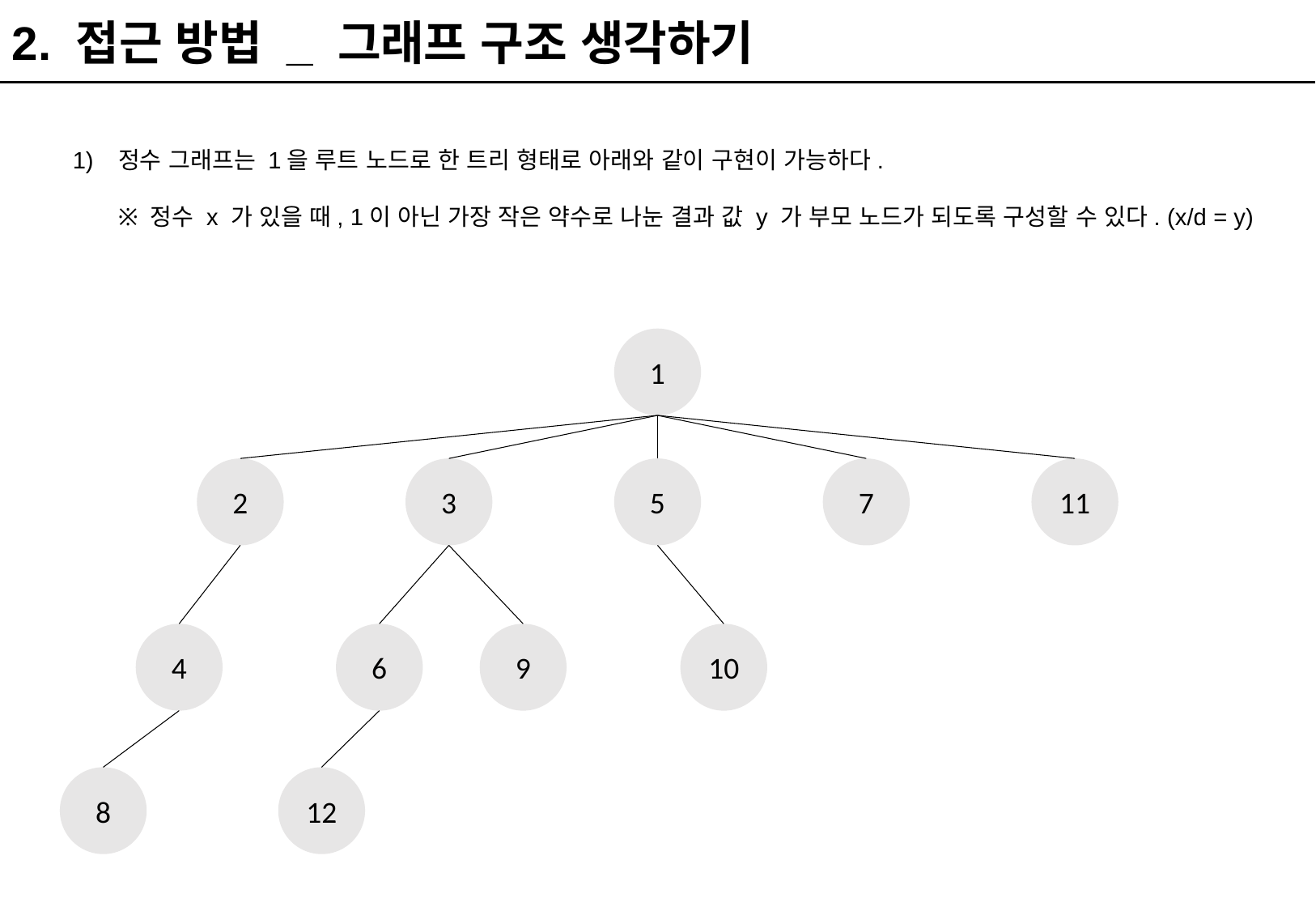

2. 접근 방법 _ 그래프 구조 생각하기

정수 그래프는 1을 루트 노드로 한 트리 형태로 아래와 같이 구현이 가능하다.
※ 정수 x 가 있을 때, 1이 아닌 가장 작은 약수로 나눈 결과 값 y 가 부모 노드가 되도록 구성할 수 있다. (x/d = y)
1
2
3
5
7
11
4
6
9
10
8
12